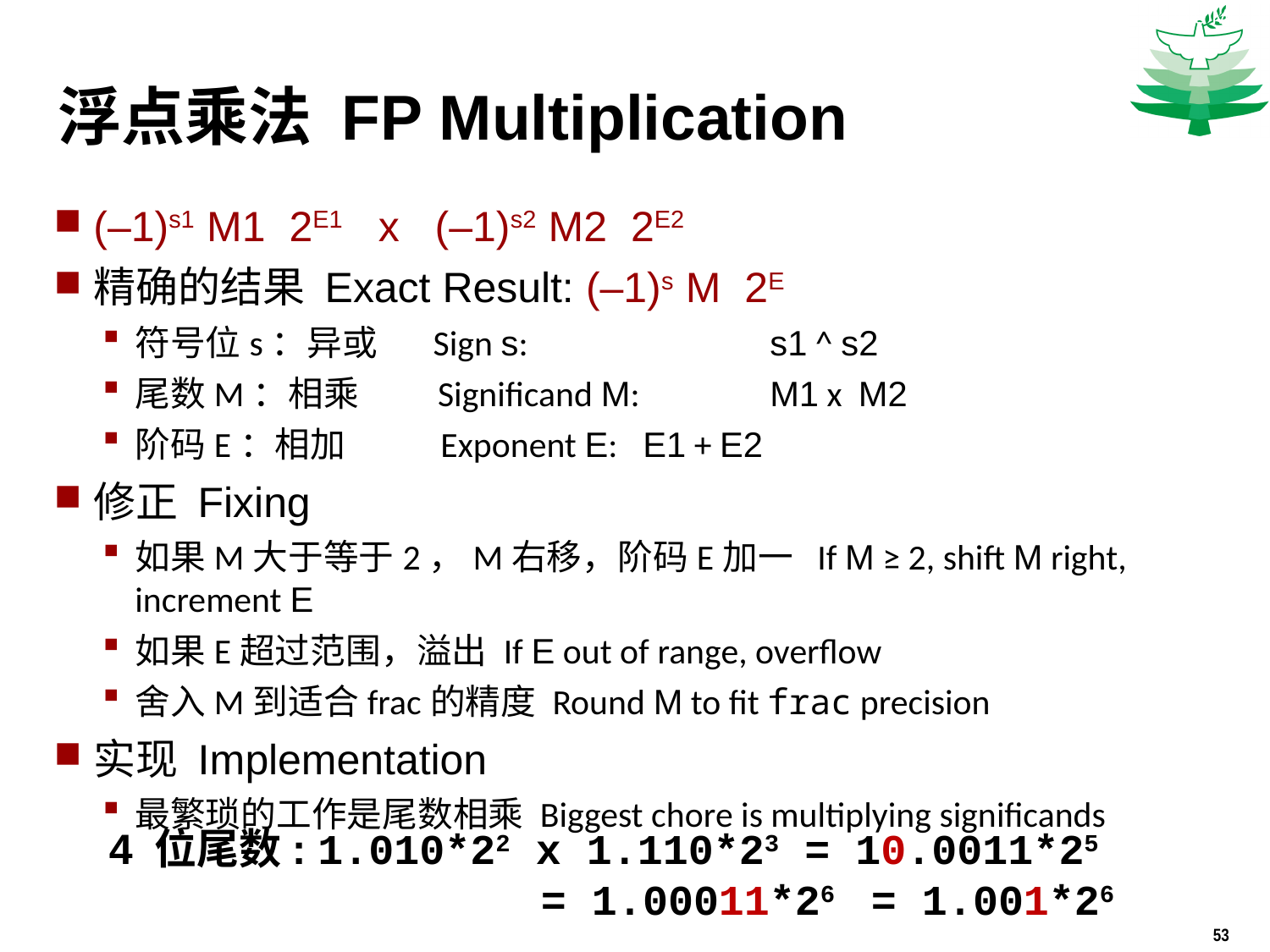

Carnegie Mellon
# 浮点乘法 FP Multiplication
(–1)s1 M1  2E1   x   (–1)s2 M2  2E2
精确的结果 Exact Result: (–1)s M  2E
符号位s：异或      Sign s: 		s1 ^ s2
尾数M：相乘         Significand M: 	M1 x  M2
阶码E：相加           Exponent E: 	E1 + E2
修正 Fixing
如果M大于等于2，M右移，阶码E加一  If M ≥ 2, shift M right, increment E
如果E超过范围，溢出 If E out of range, overflow
舍入M到适合frac的精度 Round M to fit frac precision
实现 Implementation
最繁琐的工作是尾数相乘 Biggest chore is multiplying significands
4 位尾数: 1.010*22 x 1.110*23 = 10.0011*25
                 = 1.00011*26 	= 1.001*26